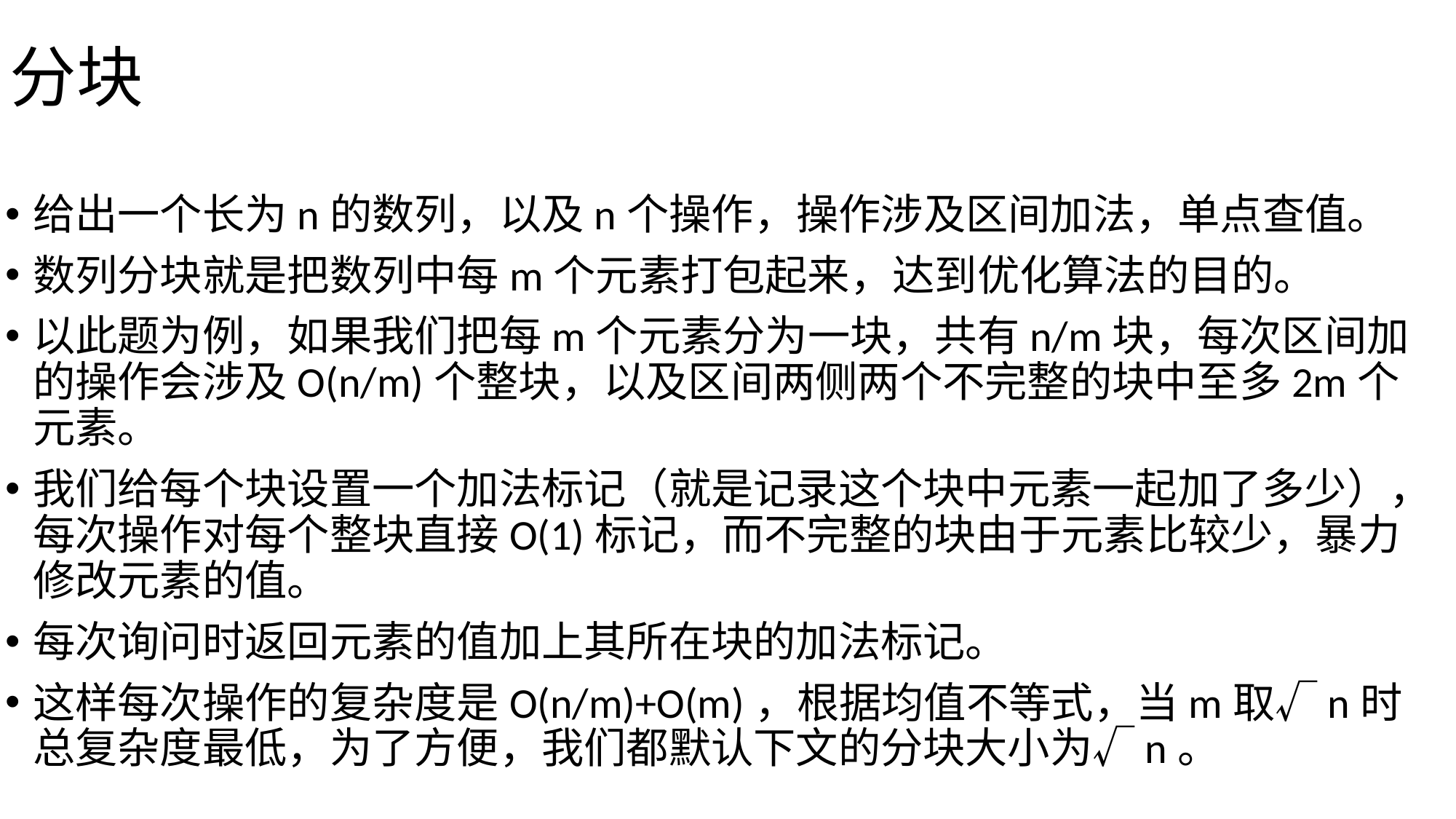

# 分块
给出一个长为n的数列，以及n个操作，操作涉及区间加法，单点查值。
数列分块就是把数列中每m个元素打包起来，达到优化算法的目的。
以此题为例，如果我们把每m个元素分为一块，共有n/m块，每次区间加的操作会涉及O(n/m)个整块，以及区间两侧两个不完整的块中至多2m个元素。
我们给每个块设置一个加法标记（就是记录这个块中元素一起加了多少），每次操作对每个整块直接O(1)标记，而不完整的块由于元素比较少，暴力修改元素的值。
每次询问时返回元素的值加上其所在块的加法标记。
这样每次操作的复杂度是O(n/m)+O(m)，根据均值不等式，当m取√n时总复杂度最低，为了方便，我们都默认下文的分块大小为√n。